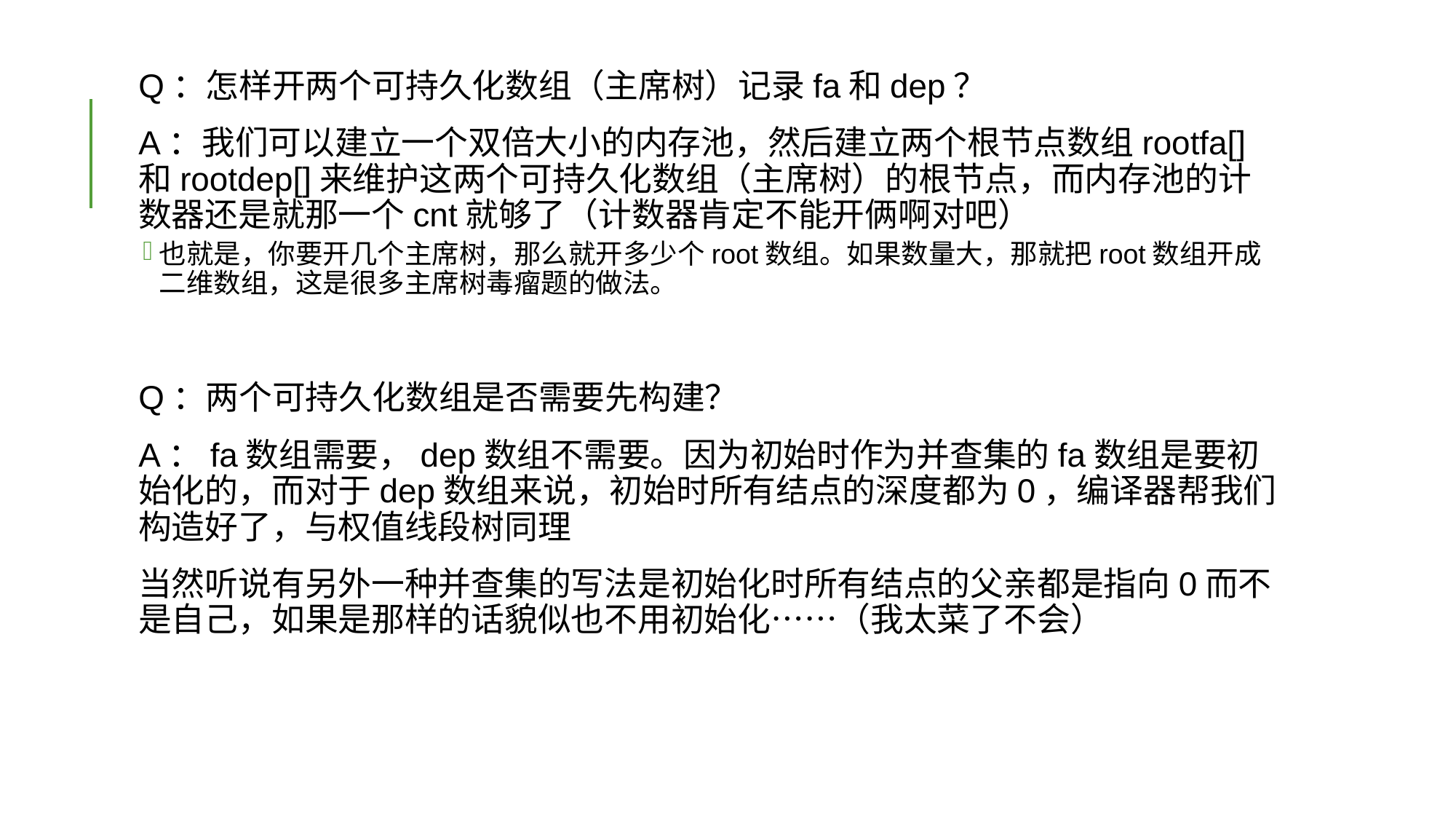

Q：怎样开两个可持久化数组（主席树）记录fa和dep？
A：我们可以建立一个双倍大小的内存池，然后建立两个根节点数组rootfa[]和rootdep[]来维护这两个可持久化数组（主席树）的根节点，而内存池的计数器还是就那一个cnt就够了（计数器肯定不能开俩啊对吧）
也就是，你要开几个主席树，那么就开多少个root数组。如果数量大，那就把root数组开成二维数组，这是很多主席树毒瘤题的做法。

Q：两个可持久化数组是否需要先构建？
A：fa数组需要，dep数组不需要。因为初始时作为并查集的fa数组是要初始化的，而对于dep数组来说，初始时所有结点的深度都为0，编译器帮我们构造好了，与权值线段树同理
当然听说有另外一种并查集的写法是初始化时所有结点的父亲都是指向0而不是自己，如果是那样的话貌似也不用初始化……（我太菜了不会）